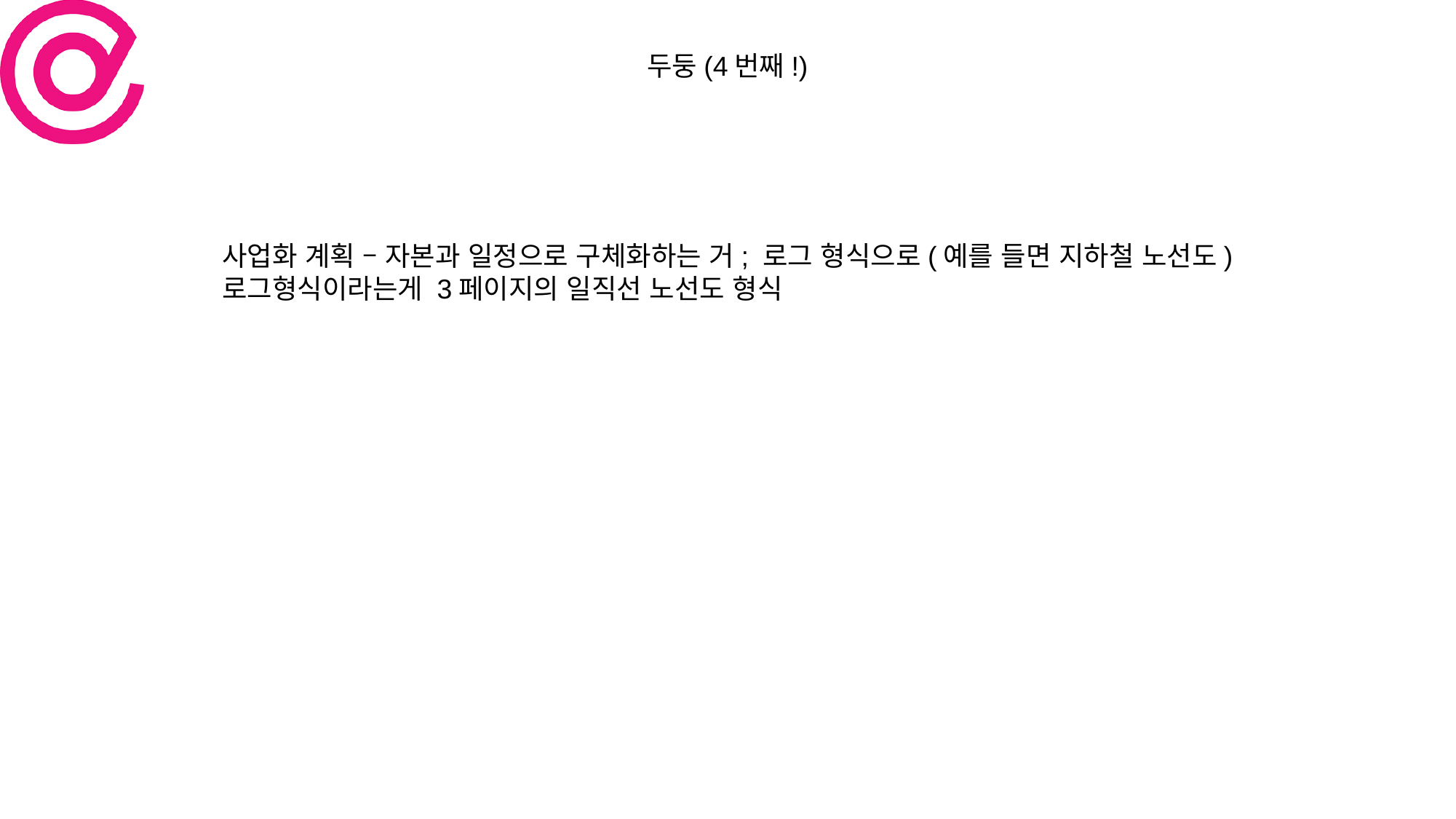

두둥(4번째!)
사업화 계획 – 자본과 일정으로 구체화하는 거; 로그 형식으로(예를 들면 지하철 노선도)
로그형식이라는게 3페이지의 일직선 노선도 형식